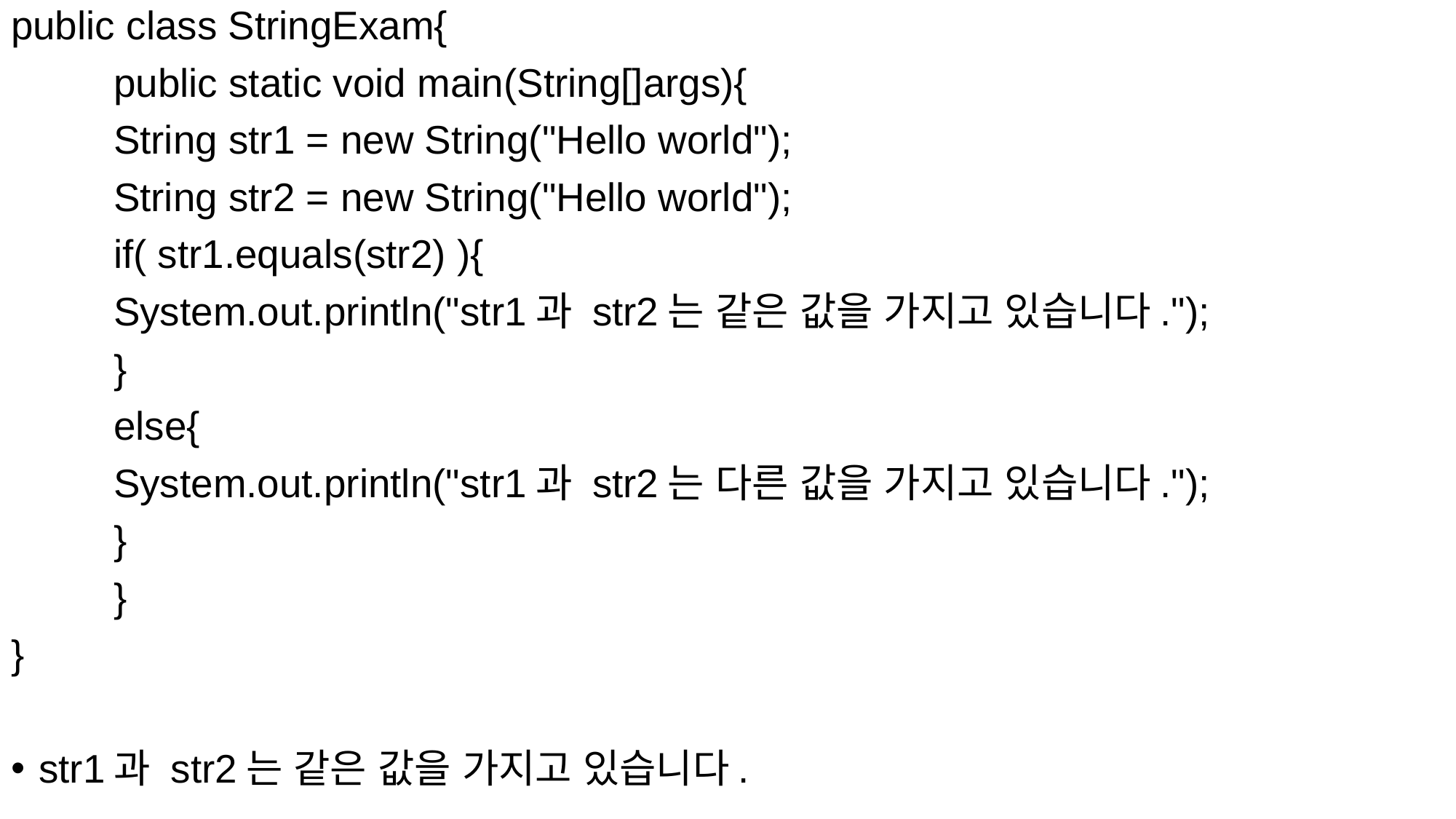

public class StringExam{
	public static void main(String[]args){
		String str1 = new String("Hello world");
		String str2 = new String("Hello world");
		if( str1.equals(str2) ){
			System.out.println("str1과 str2는 같은 값을 가지고 있습니다.");
		}
		else{
			System.out.println("str1과 str2는 다른 값을 가지고 있습니다.");
		}
	}
}

str1과 str2는 같은 값을 가지고 있습니다.